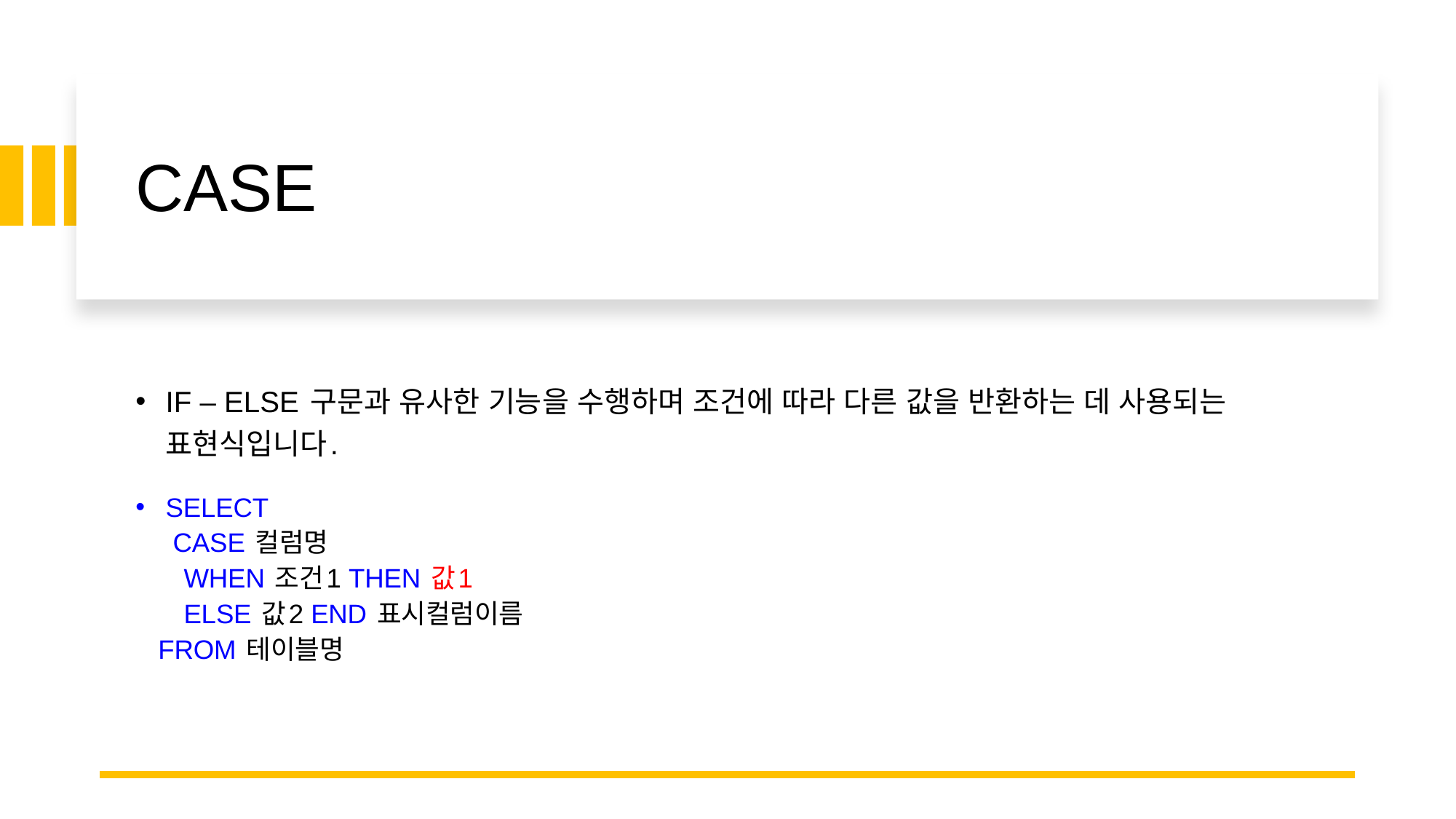

# CASE
IF – ELSE 구문과 유사한 기능을 수행하며 조건에 따라 다른 값을 반환하는 데 사용되는 표현식입니다.

SELECT
     CASE 컬럼명
 	WHEN 조건1 THEN 값1
	ELSE 값2 END 표시컬럼이름
   FROM 테이블명